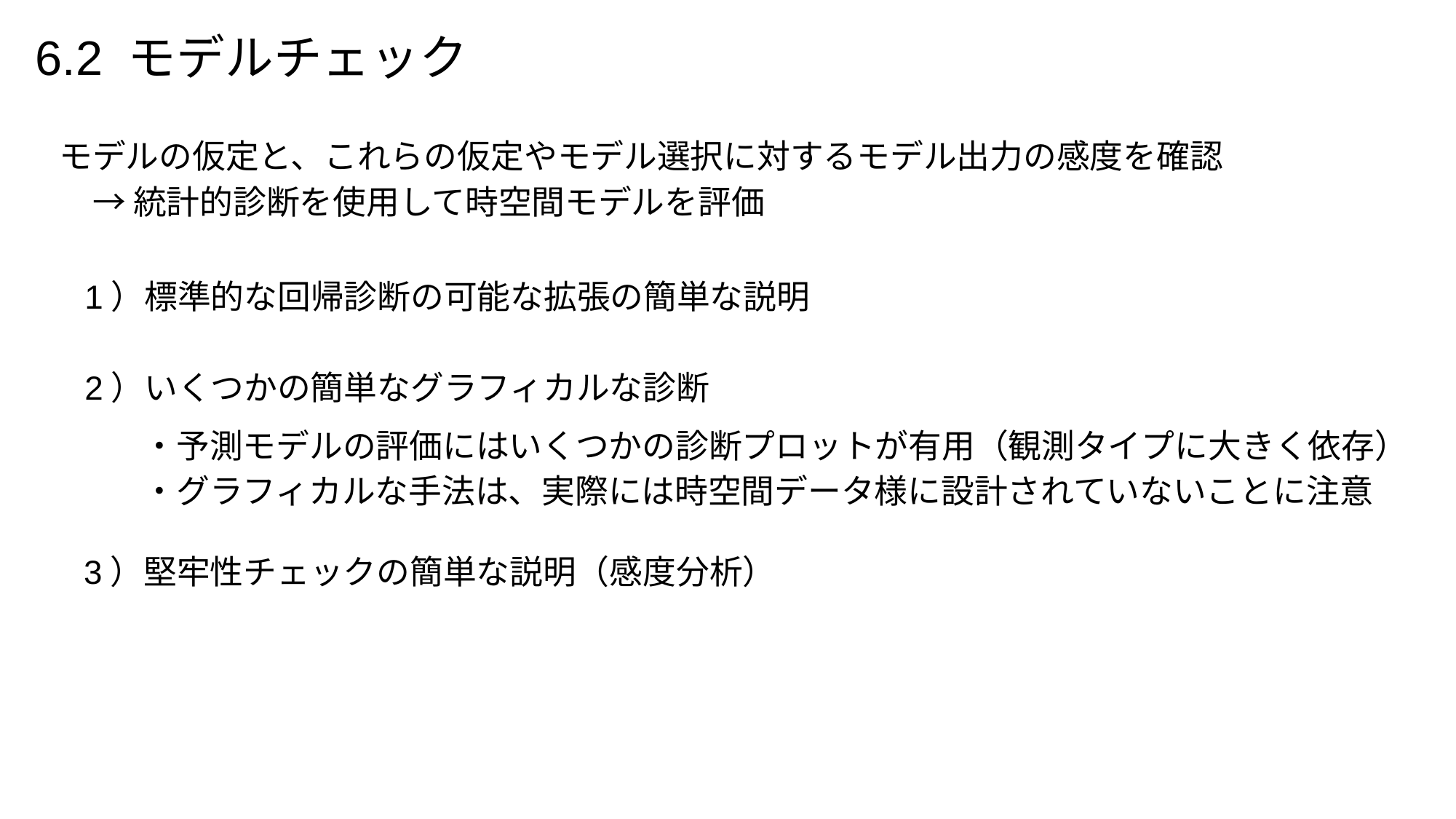

# 6.2 モデルチェック
モデルの仮定と、これらの仮定やモデル選択に対するモデル出力の感度を確認
　→ 統計的診断を使用して時空間モデルを評価
1）標準的な回帰診断の可能な拡張の簡単な説明

2）いくつかの簡単なグラフィカルな診断
・予測モデルの評価にはいくつかの診断プロットが有用（観測タイプに大きく依存）
・グラフィカルな手法は、実際には時空間データ様に設計されていないことに注意
3）堅牢性チェックの簡単な説明（感度分析）